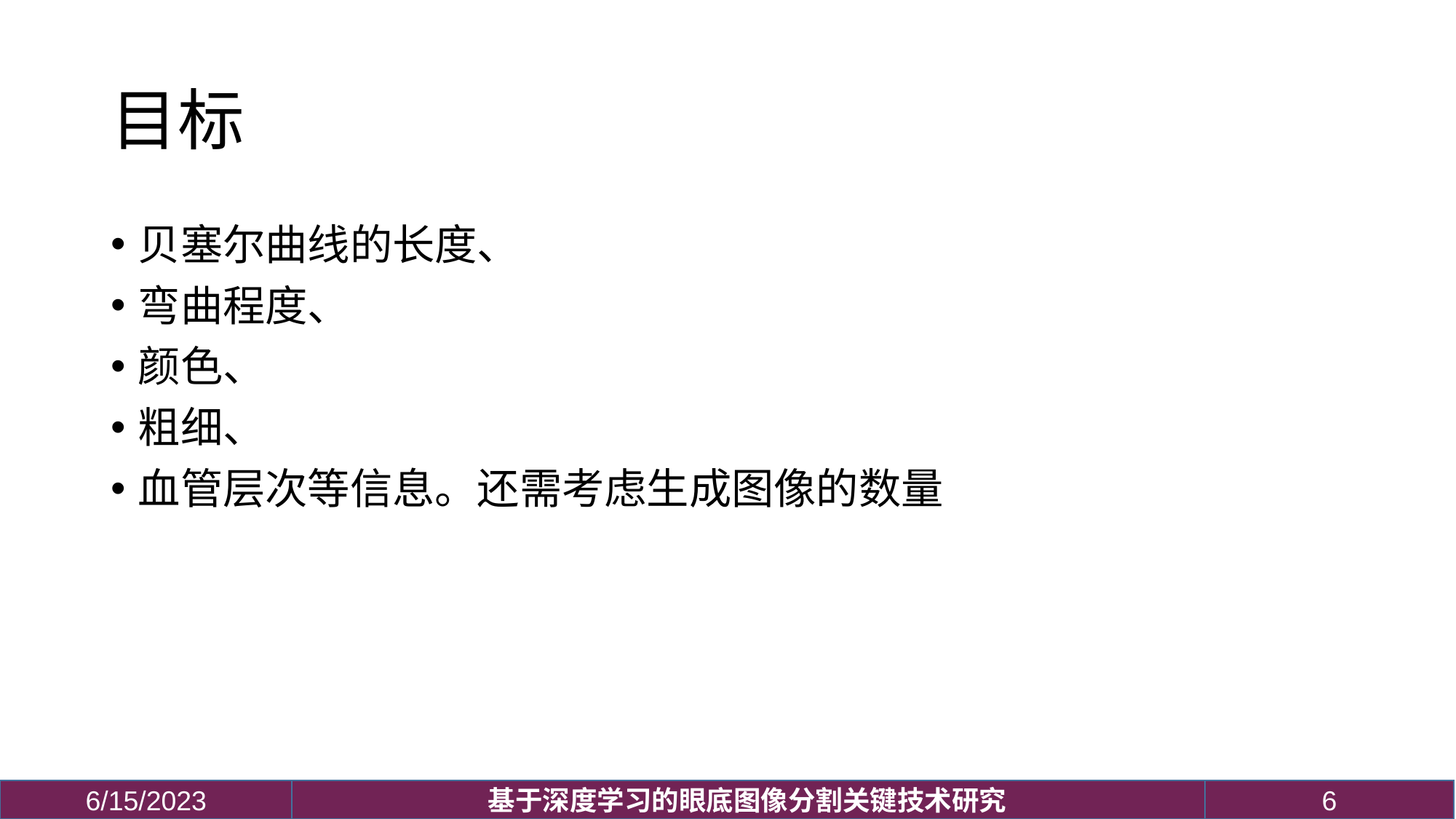

# 目标
贝塞尔曲线的长度、
弯曲程度、
颜色、
粗细、
血管层次等信息。还需考虑生成图像的数量